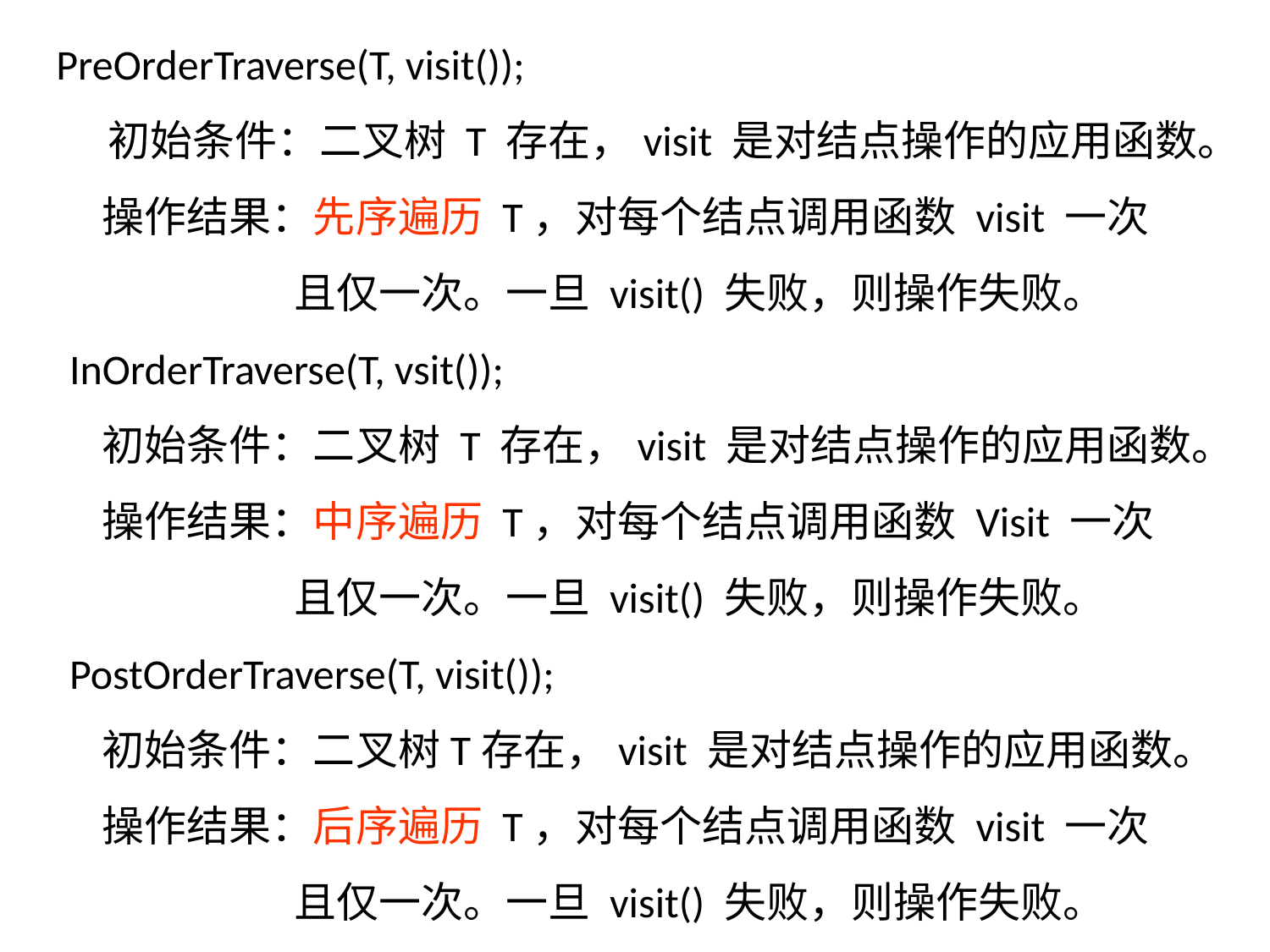

PreOrderTraverse(T, visit());
    　初始条件：二叉树 T 存在，visit 是对结点操作的应用函数。
　　操作结果：先序遍历 T，对每个结点调用函数 visit 一次
                            且仅一次。一旦 visit() 失败，则操作失败。
　InOrderTraverse(T, vsit());
　　初始条件：二叉树 T 存在，visit 是对结点操作的应用函数。
　　操作结果：中序遍历 T，对每个结点调用函数 Visit 一次
                            且仅一次。一旦 visit() 失败，则操作失败。
　PostOrderTraverse(T, visit());
　　初始条件：二叉树T存在，visit 是对结点操作的应用函数。
　　操作结果：后序遍历 T，对每个结点调用函数 visit 一次
                            且仅一次。一旦 visit() 失败，则操作失败。